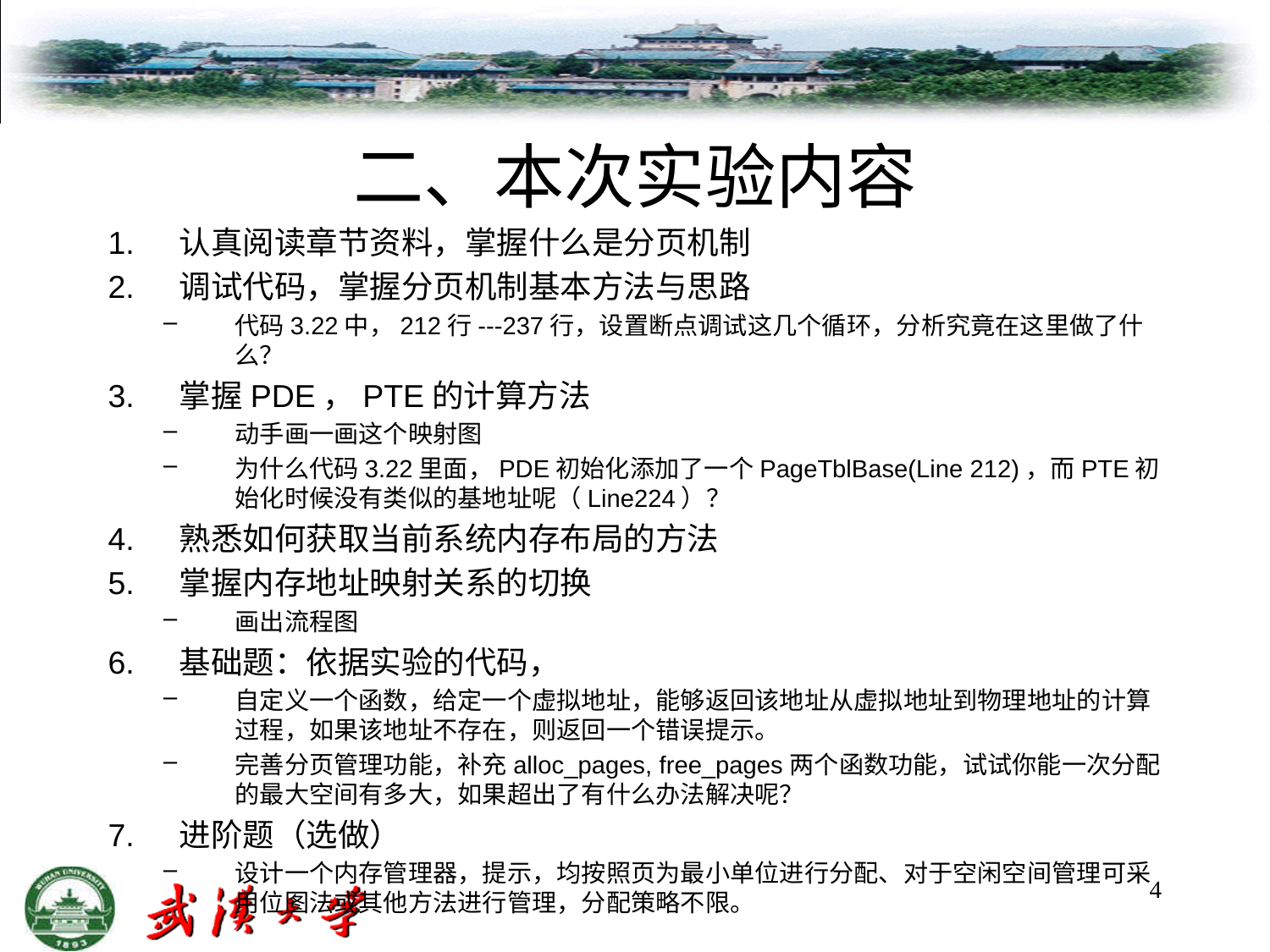

# 二、本次实验内容
认真阅读章节资料，掌握什么是分页机制
调试代码，掌握分页机制基本方法与思路
代码3.22中，212行---237行，设置断点调试这几个循环，分析究竟在这里做了什么？
掌握PDE，PTE的计算方法
动手画一画这个映射图
为什么代码3.22里面，PDE初始化添加了一个PageTblBase(Line 212)，而PTE初始化时候没有类似的基地址呢（Line224）？
熟悉如何获取当前系统内存布局的方法
掌握内存地址映射关系的切换
画出流程图
基础题：依据实验的代码，
自定义一个函数，给定一个虚拟地址，能够返回该地址从虚拟地址到物理地址的计算过程，如果该地址不存在，则返回一个错误提示。
完善分页管理功能，补充alloc_pages, free_pages两个函数功能，试试你能一次分配的最大空间有多大，如果超出了有什么办法解决呢？
进阶题（选做）
设计一个内存管理器，提示，均按照页为最小单位进行分配、对于空闲空间管理可采用位图法或其他方法进行管理，分配策略不限。

4